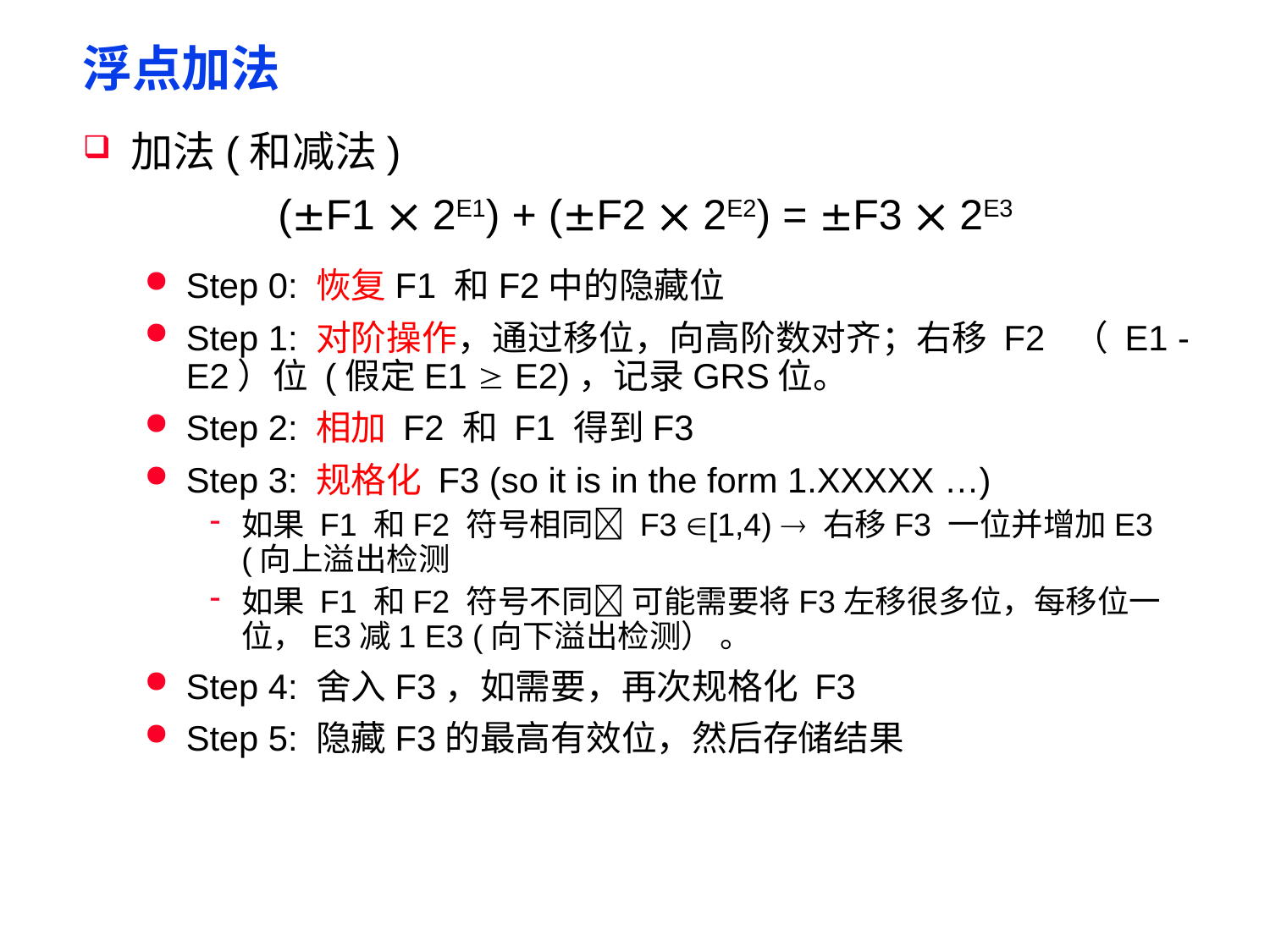

# 浮点加法
加法(和减法)
(±F1 × 2E1) + (±F2 × 2E2) = ±F3 × 2E3
Step 0: 恢复F1 和F2中的隐藏位
Step 1: 对阶操作，通过移位，向高阶数对齐；右移 F2  （ E1 - E2）位 (假定E1 ≥ E2)，记录GRS位。
Step 2: 相加 F2 和 F1 得到F3
Step 3: 规格化 F3 (so it is in the form 1.XXXXX …)
如果 F1 和F2 符号相同→ F3 ∈[1,4) → 右移F3 一位并增加E3 (向上溢出检测
如果 F1 和F2 符号不同→ 可能需要将F3左移很多位，每移位一位，E3减1 E3 (向下溢出检测） 。
Step 4: 舍入F3，如需要，再次规格化 F3
Step 5: 隐藏F3的最高有效位，然后存储结果